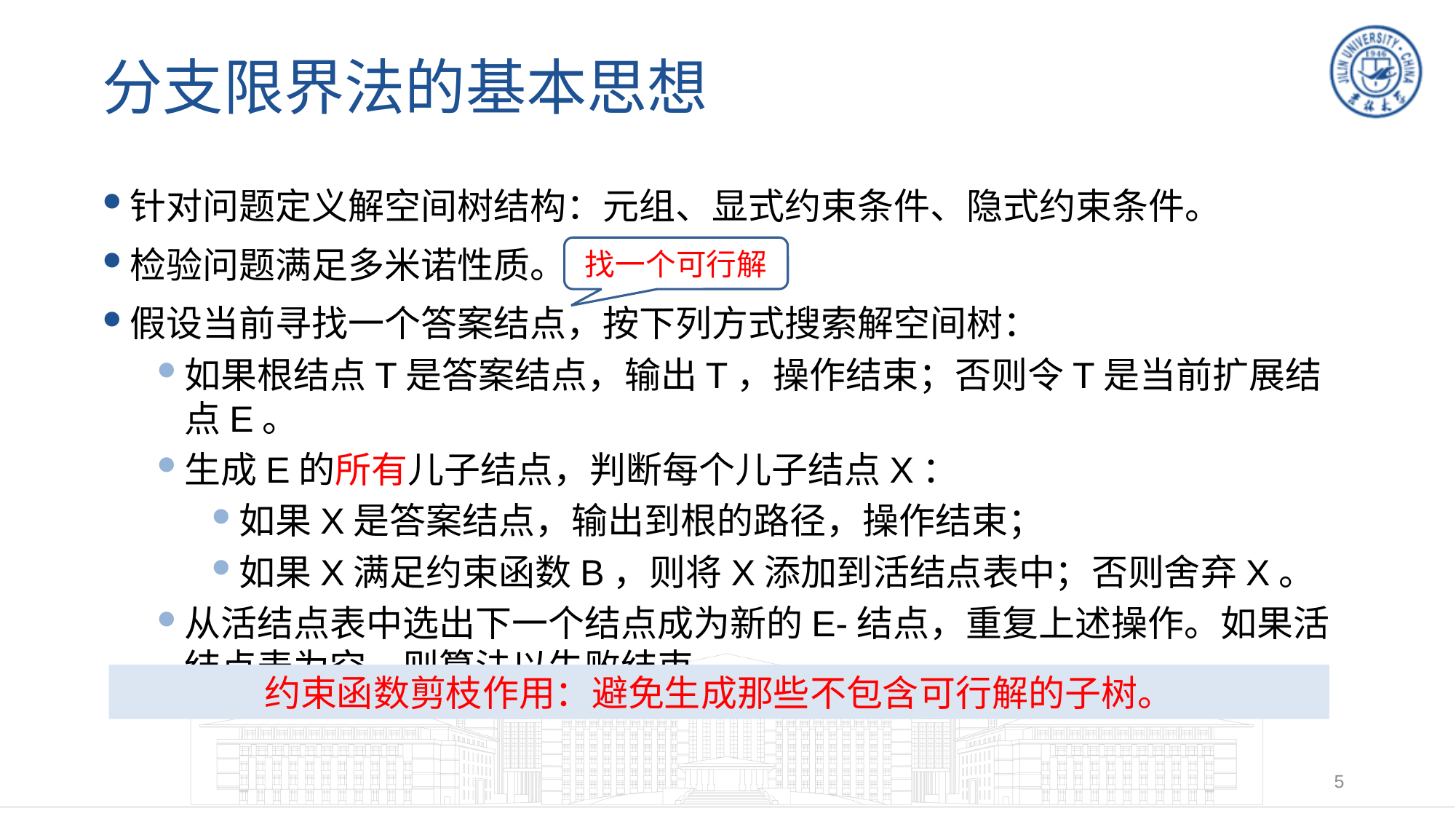

# 分支限界法的基本思想
针对问题定义解空间树结构：元组、显式约束条件、隐式约束条件。
检验问题满足多米诺性质。
假设当前寻找一个答案结点，按下列方式搜索解空间树：
如果根结点T是答案结点，输出T，操作结束；否则令T是当前扩展结点E。
生成E的所有儿子结点，判断每个儿子结点X：
如果X是答案结点，输出到根的路径，操作结束；
如果X满足约束函数B，则将X添加到活结点表中；否则舍弃X。
从活结点表中选出下一个结点成为新的E-结点，重复上述操作。如果活结点表为空，则算法以失败结束。
找一个可行解
约束函数剪枝作用：避免生成那些不包含可行解的子树。
5